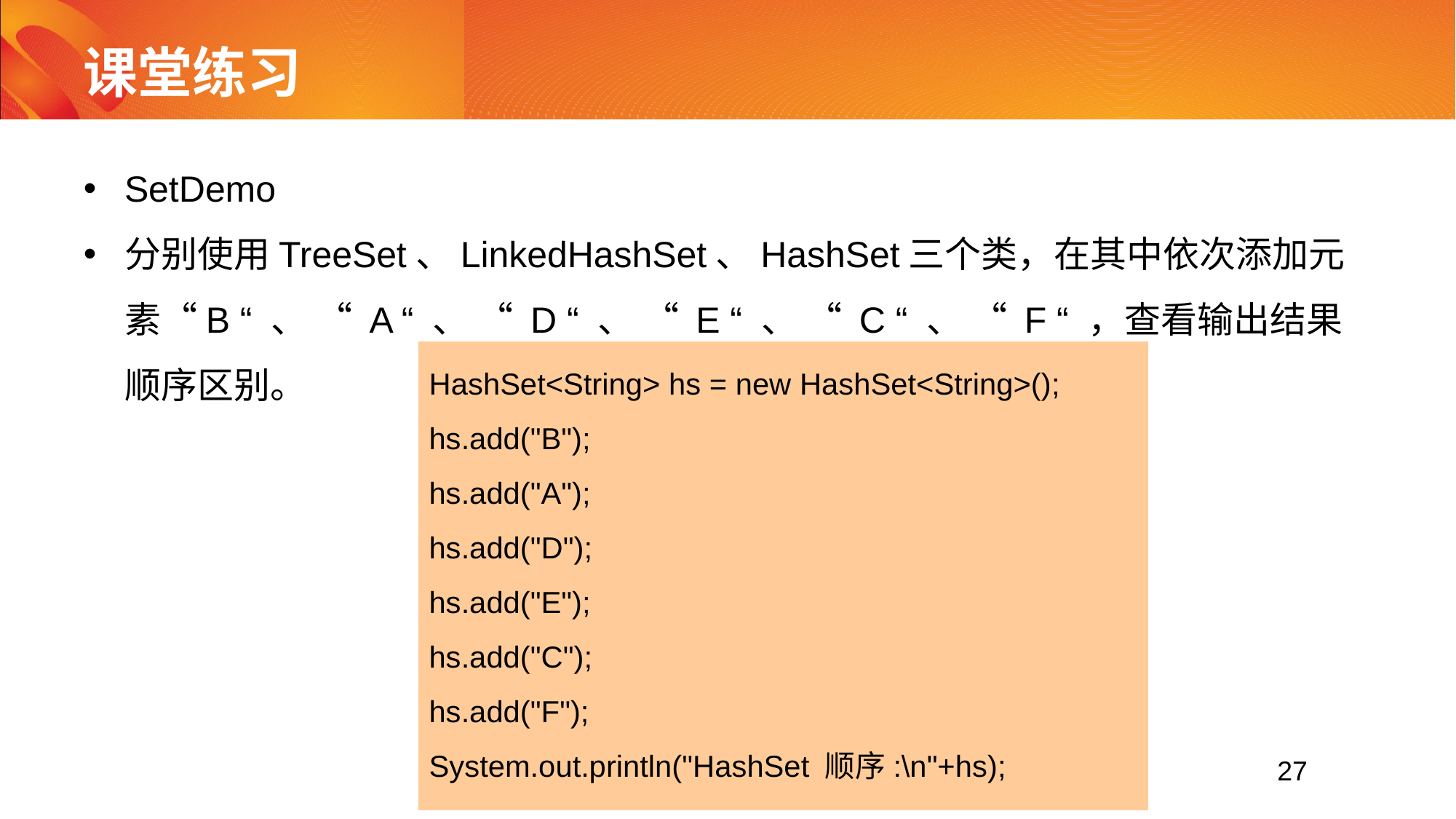

# 课堂练习
SetDemo
分别使用TreeSet、LinkedHashSet、HashSet三个类，在其中依次添加元素“B “ 、 “ A “ 、 “ D “ 、 “ E “ 、 “ C “ 、 “ F “ ，查看输出结果顺序区别。
HashSet<String> hs = new HashSet<String>();
hs.add("B");
hs.add("A");
hs.add("D");
hs.add("E");
hs.add("C");
hs.add("F");
System.out.println("HashSet 顺序:\n"+hs);